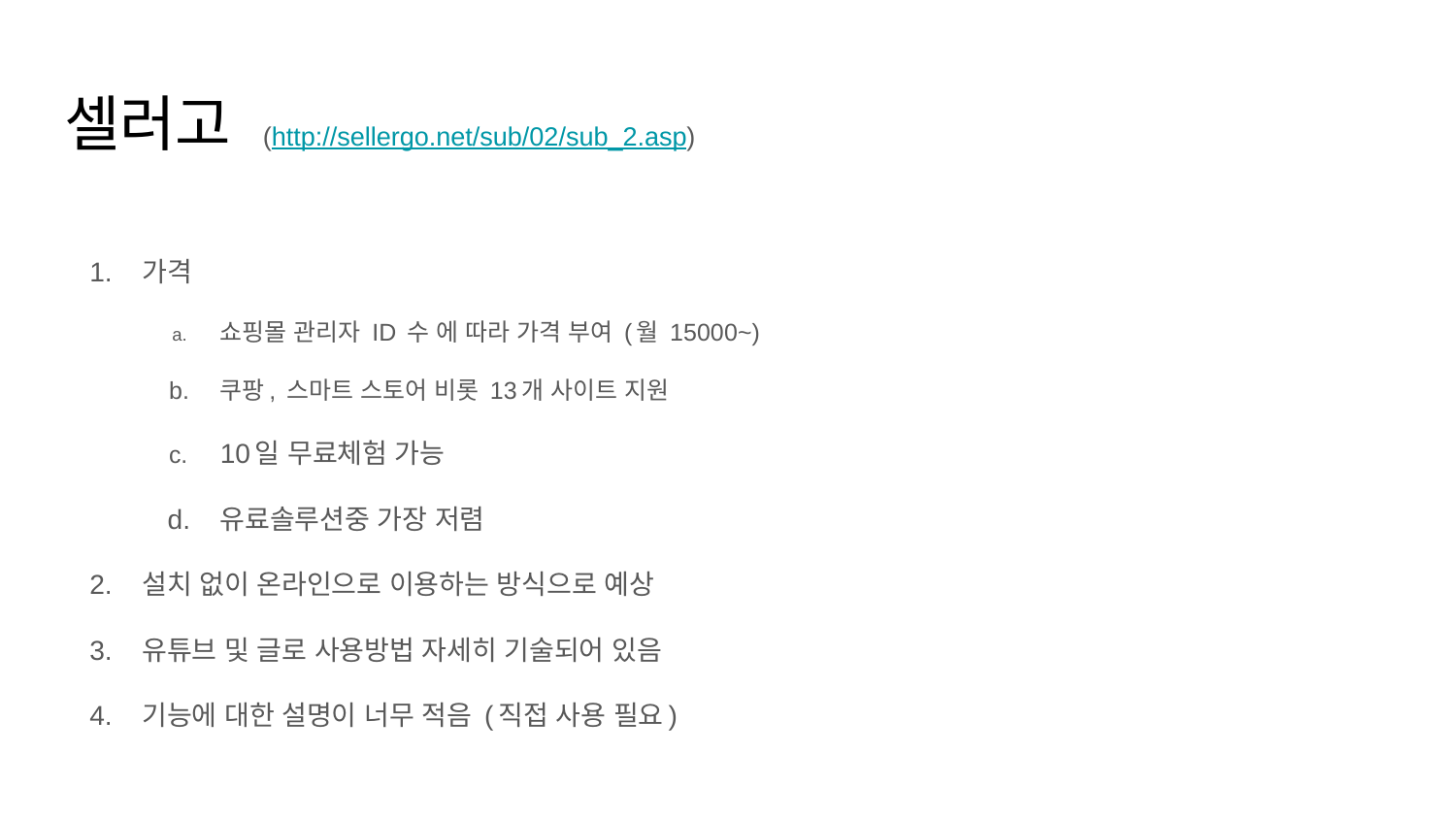

# 셀러고 (http://sellergo.net/sub/02/sub_2.asp)

가격
쇼핑몰 관리자 ID 수 에 따라 가격 부여 (월 15000~)
쿠팡, 스마트 스토어 비롯 13개 사이트 지원
10일 무료체험 가능
유료솔루션중 가장 저렴
설치 없이 온라인으로 이용하는 방식으로 예상
유튜브 및 글로 사용방법 자세히 기술되어 있음
기능에 대한 설명이 너무 적음 (직접 사용 필요)